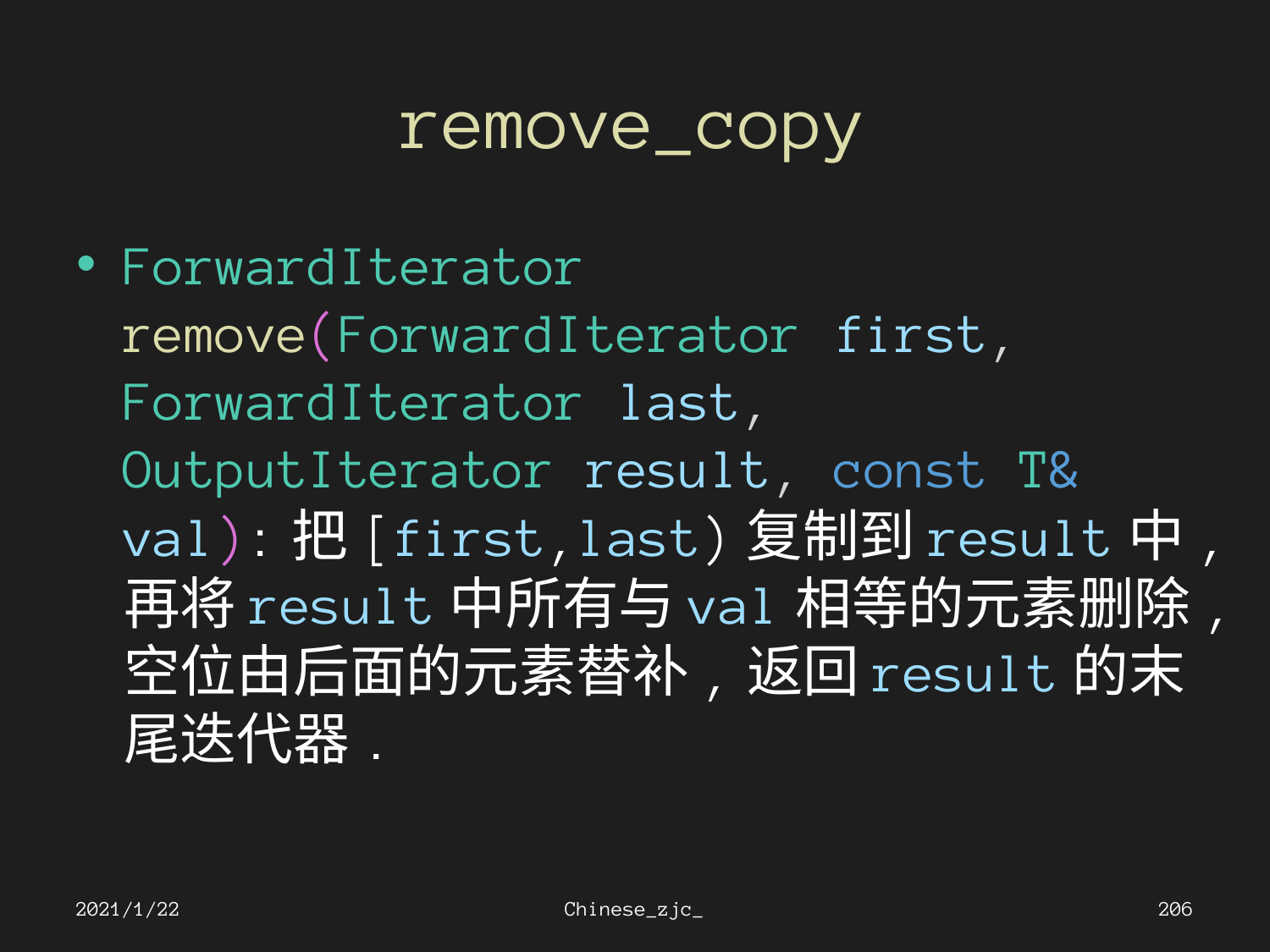

# remove_copy
ForwardIterator remove(ForwardIterator first, ForwardIterator last, OutputIterator result, const T& val):把[first,last)复制到result中,再将result中所有与val相等的元素删除,空位由后面的元素替补,返回result的末尾迭代器.
2021/1/22
Chinese_zjc_
206